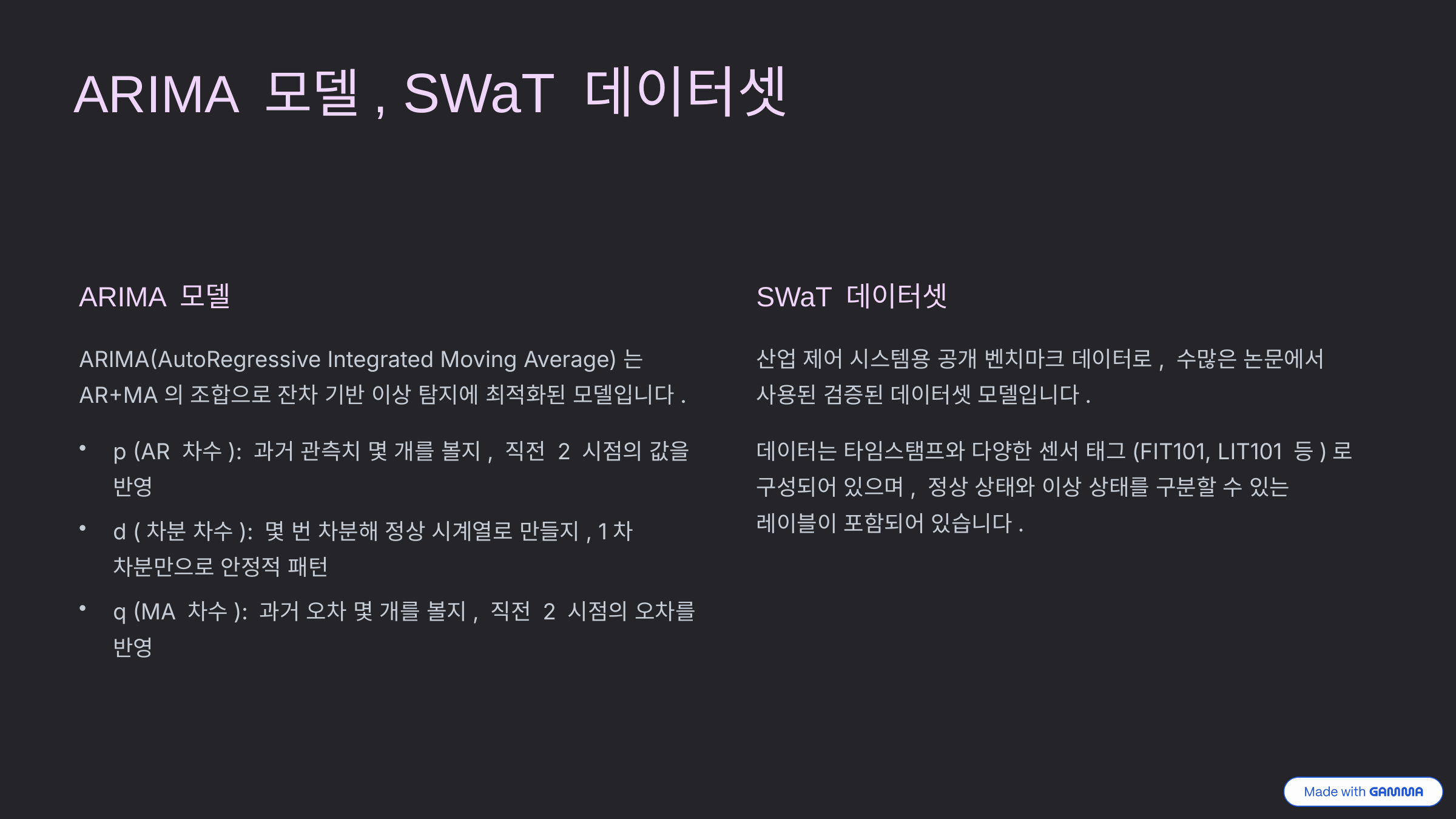

ARIMA 모델, SWaT 데이터셋
ARIMA 모델
SWaT 데이터셋
ARIMA(AutoRegressive Integrated Moving Average)는 AR+MA의 조합으로 잔차 기반 이상 탐지에 최적화된 모델입니다.
산업 제어 시스템용 공개 벤치마크 데이터로, 수많은 논문에서 사용된 검증된 데이터셋 모델입니다.
p (AR 차수): 과거 관측치 몇 개를 볼지, 직전 2 시점의 값을 반영
데이터는 타임스탬프와 다양한 센서 태그(FIT101, LIT101 등)로 구성되어 있으며, 정상 상태와 이상 상태를 구분할 수 있는 레이블이 포함되어 있습니다.
d (차분 차수): 몇 번 차분해 정상 시계열로 만들지, 1차 차분만으로 안정적 패턴
q (MA 차수): 과거 오차 몇 개를 볼지, 직전 2 시점의 오차를 반영